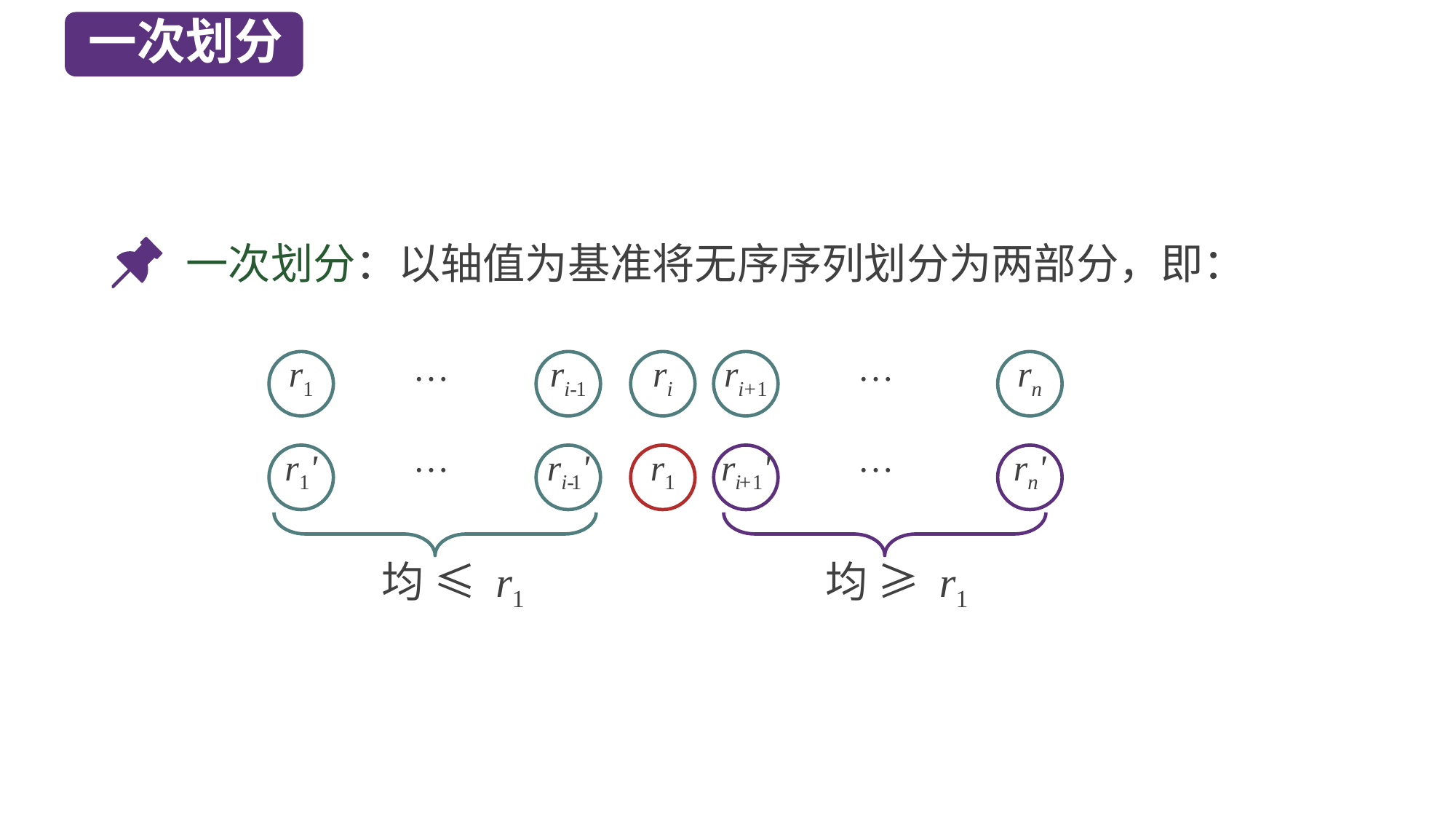

一次划分

一次划分：以轴值为基准将无序序列划分为两部分，即：

…
…
r1
ri-1
ri
ri+1
rn
…
ri+1'
rn'
…
r1'
ri-1'
r1

 均 ≤ r1

    均 ≥ r1